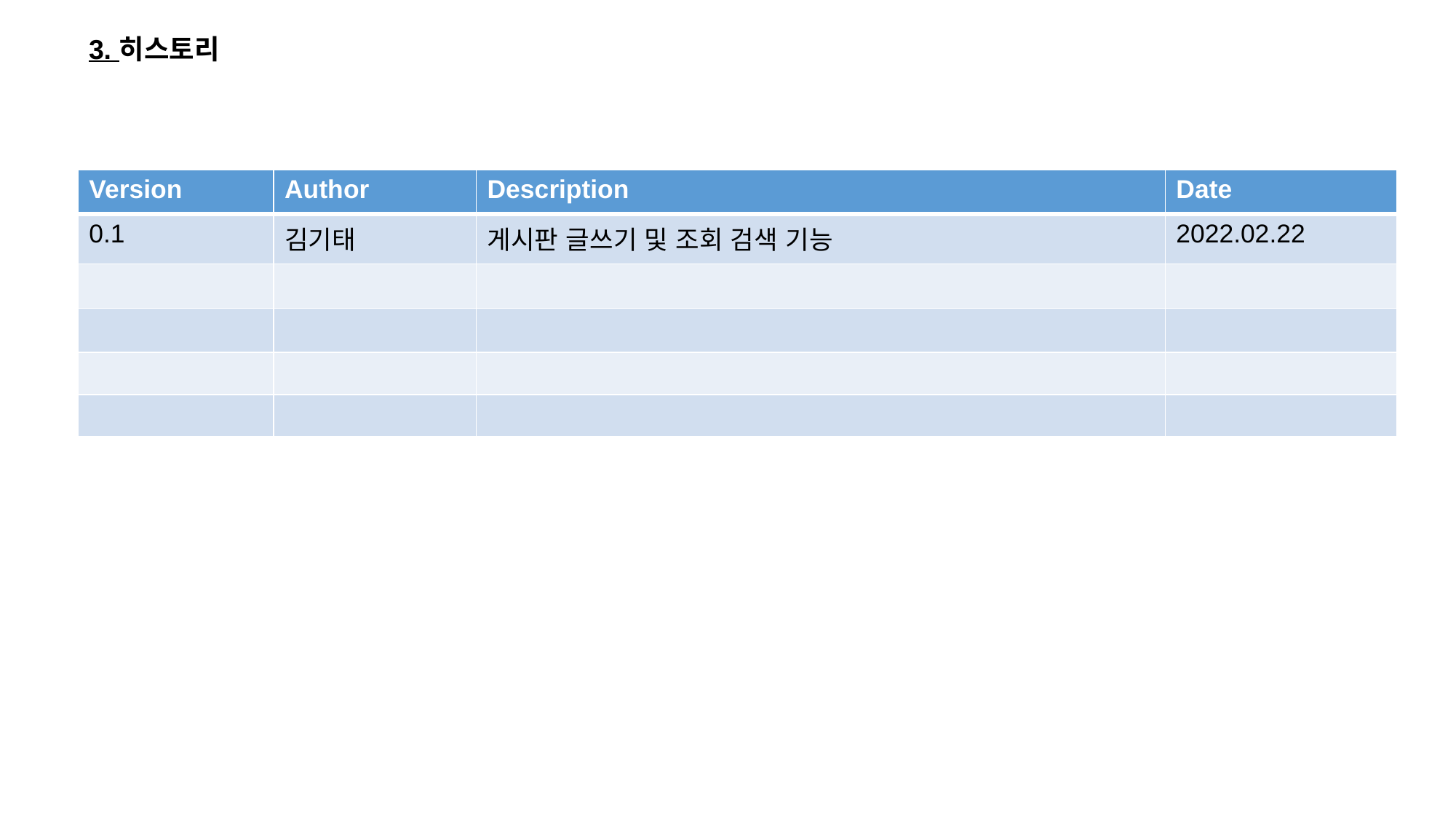

3. 히스토리
| Version | Author | Description | Date |
| --- | --- | --- | --- |
| 0.1 | 김기태 | 게시판 글쓰기 및 조회 검색 기능 | 2022.02.22 |
|  |  |  |  |
|  |  |  |  |
|  |  |  |  |
|  |  |  |  |